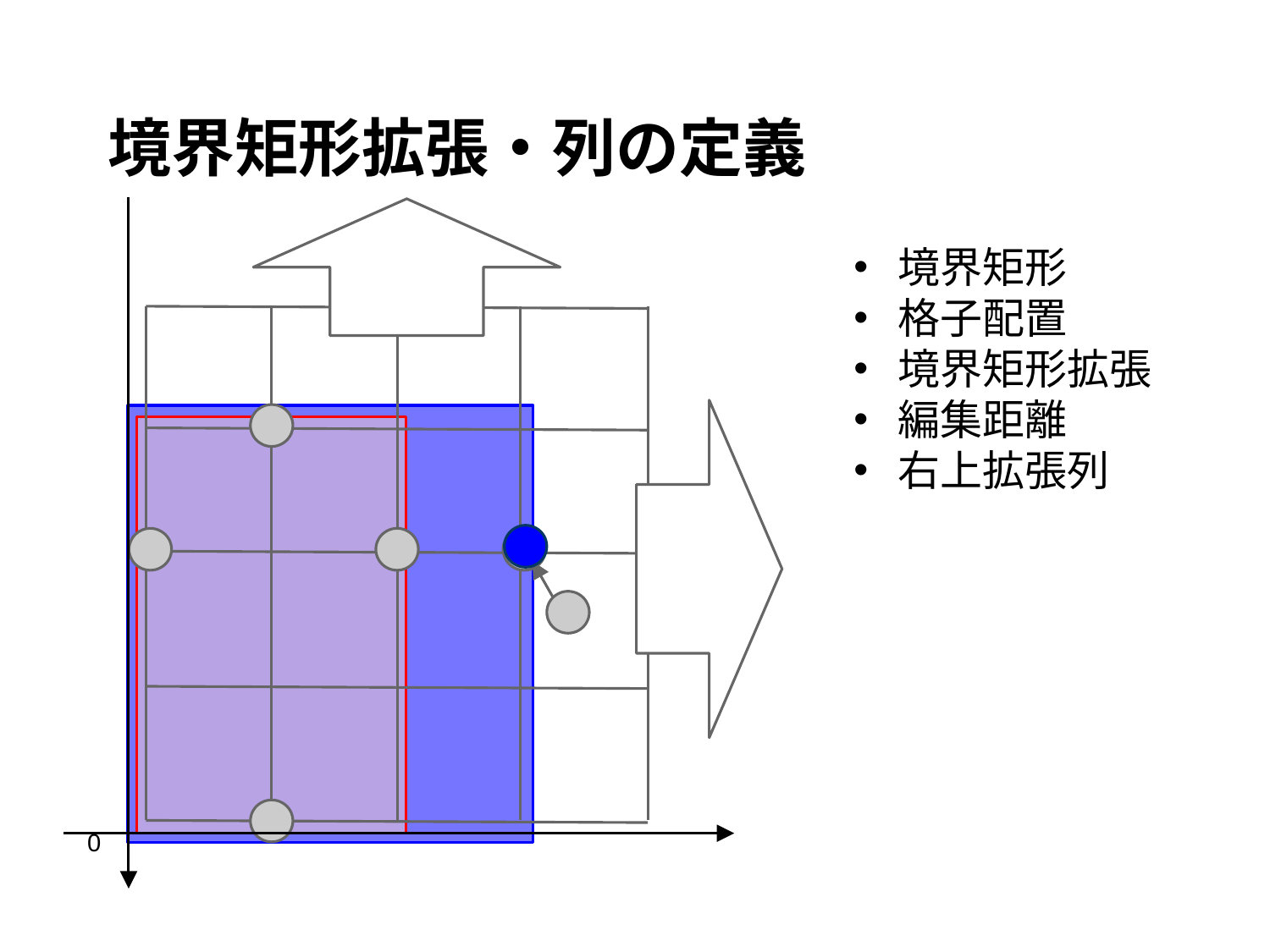

# 境界矩形拡張・列の定義
0

境界矩形
格子配置
境界矩形拡張
編集距離
右上拡張列